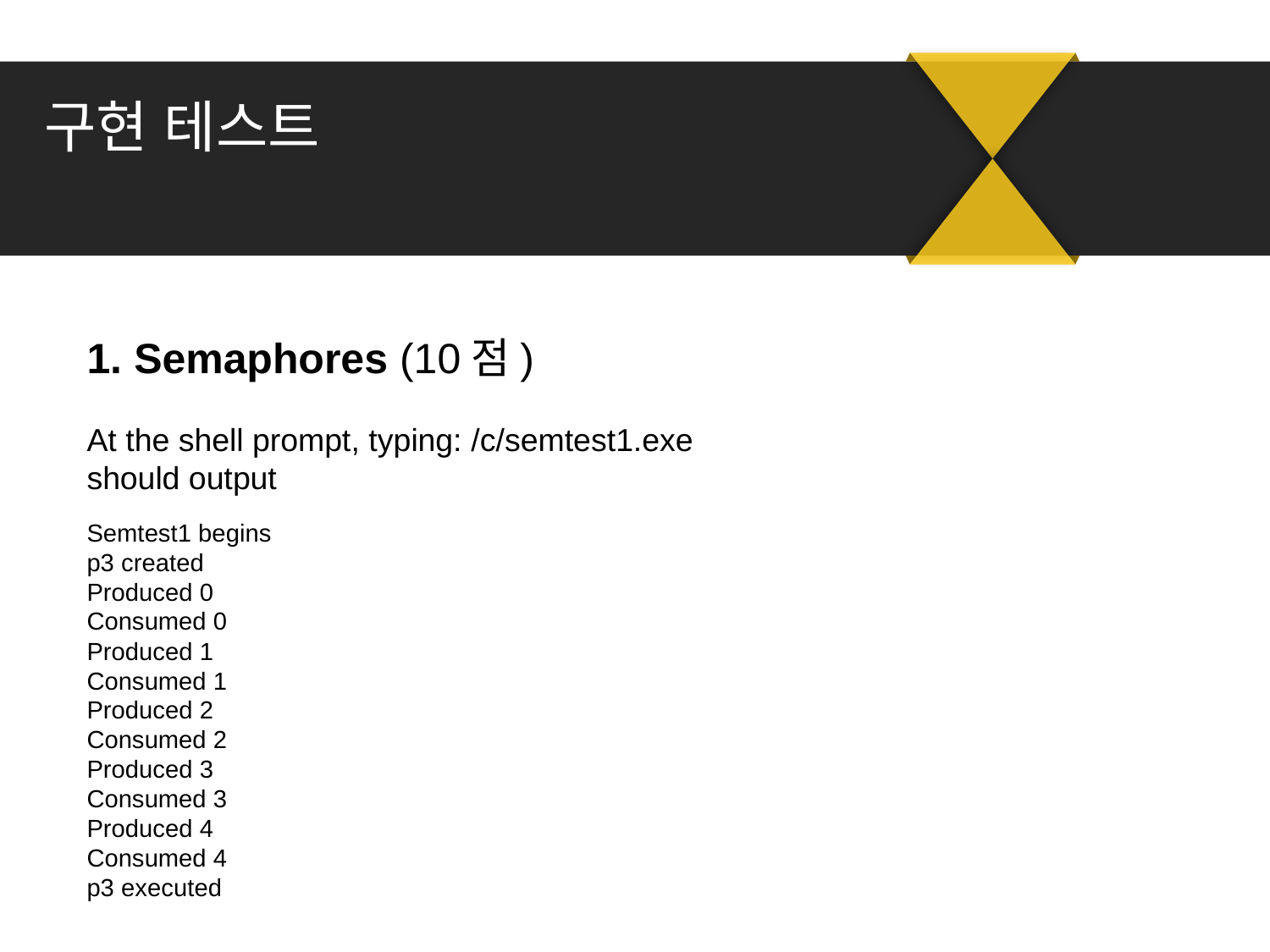

# 구현 테스트

1. Semaphores (10점)

At the shell prompt, typing: /c/semtest1.exe
should output

Semtest1 begins
p3 created
Produced 0
Consumed 0
Produced 1
Consumed 1
Produced 2
Consumed 2
Produced 3
Consumed 3
Produced 4
Consumed 4
p3 executed